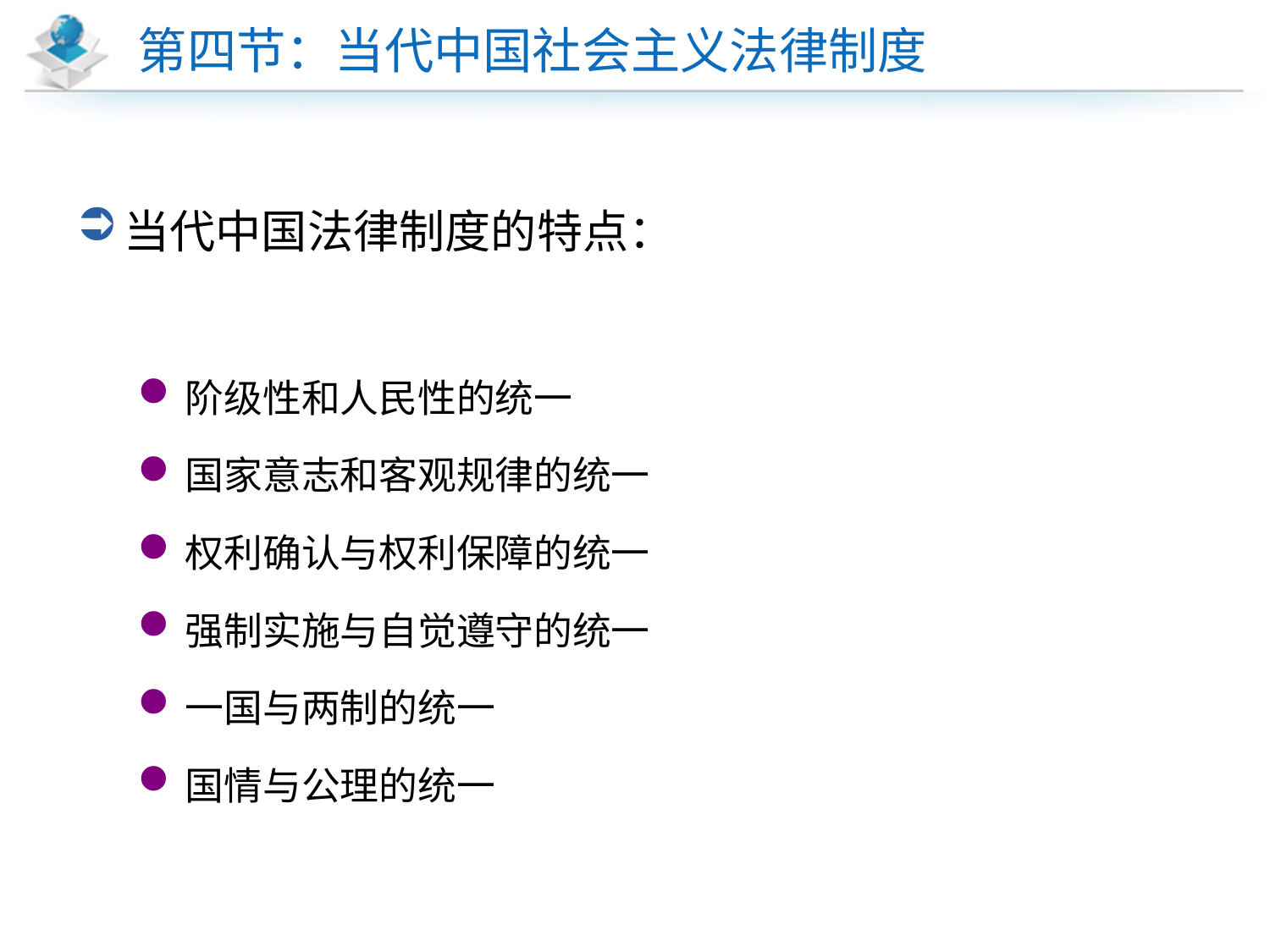

# 第四节：当代中国社会主义法律制度
当代中国法律制度的特点：
阶级性和人民性的统一
国家意志和客观规律的统一
权利确认与权利保障的统一
强制实施与自觉遵守的统一
一国与两制的统一
国情与公理的统一